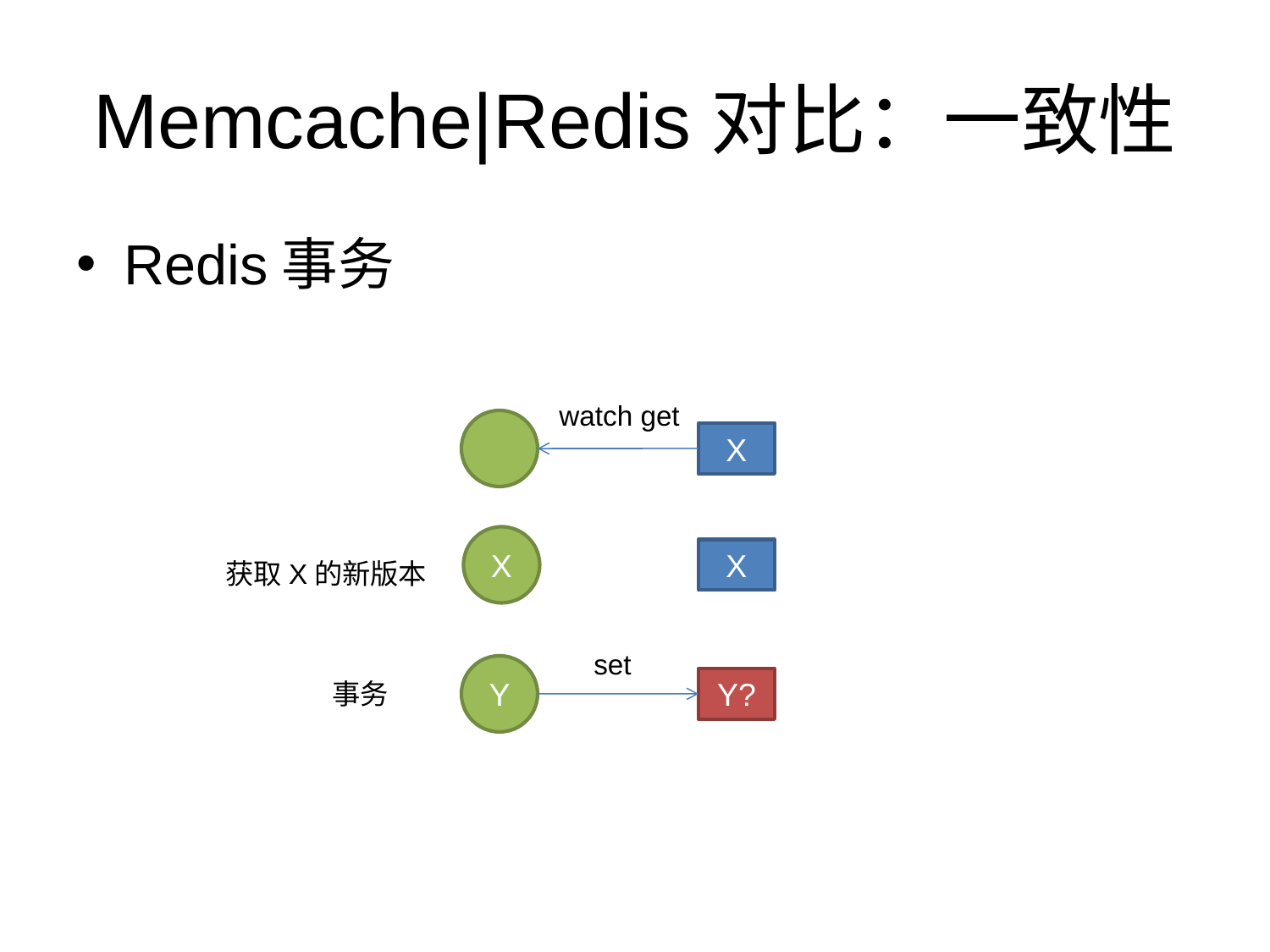

# Memcache|Redis对比：一致性
Redis事务

watch get

X

X

X

获取X的新版本
set
Y

Y?

事务